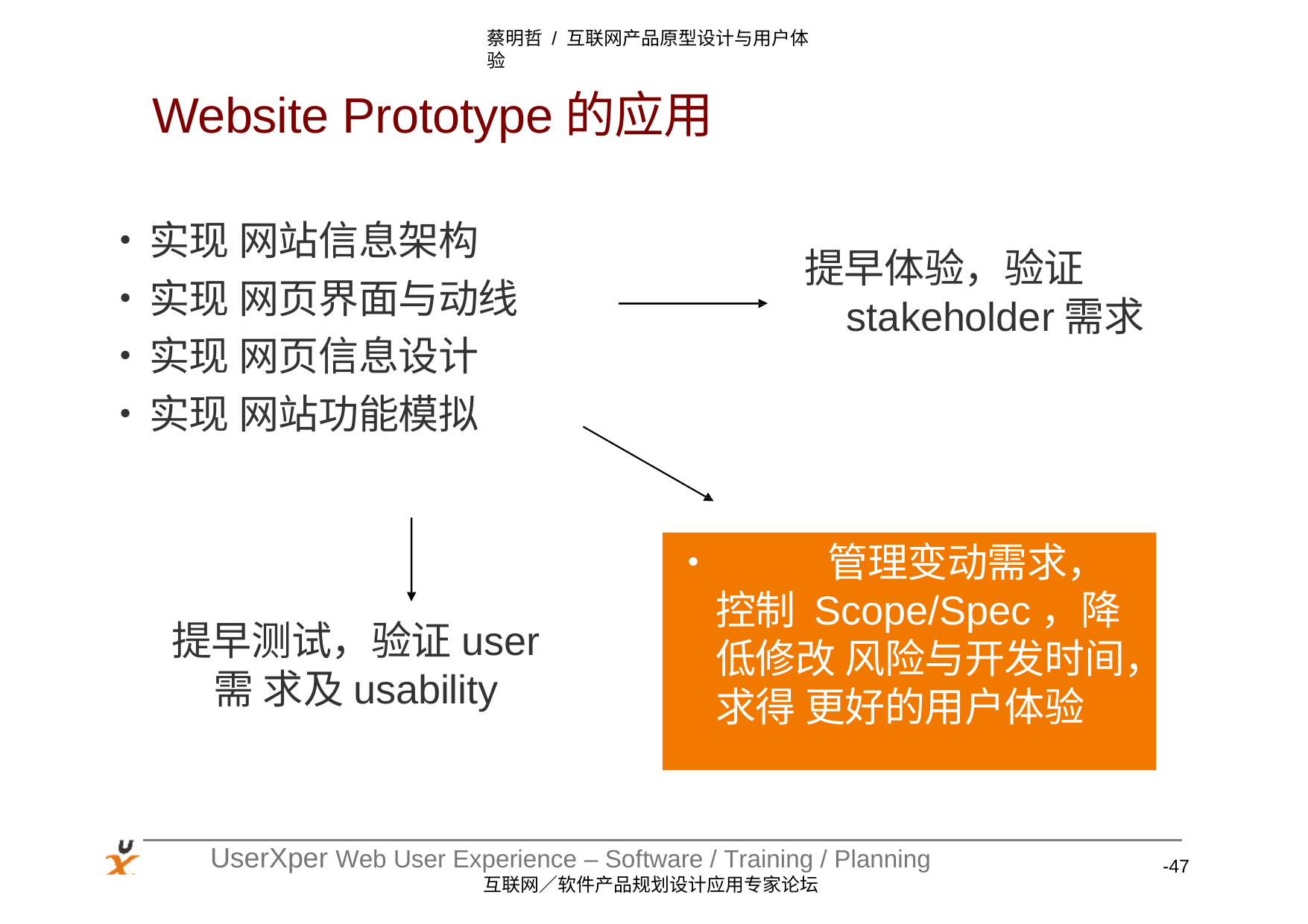

蔡明哲 / 互联网产品原型设计与用户体验
# Website Prototype的应用
•	实现 网站信息架构

•	实现 网页界面与动线

•	实现 网页信息设计

•	实现 网站功能模拟
提早体验，验证
stakeholder需求

•		管理变动需求，控制 Scope/Spec，降低修改 风险与开发时间，求得 更好的用户体验
提早测试，验证user需 求及usability
UserXper Web User Experience – Software / Training / Planning
互联网／软件产品规划设计应用专家论坛
-47